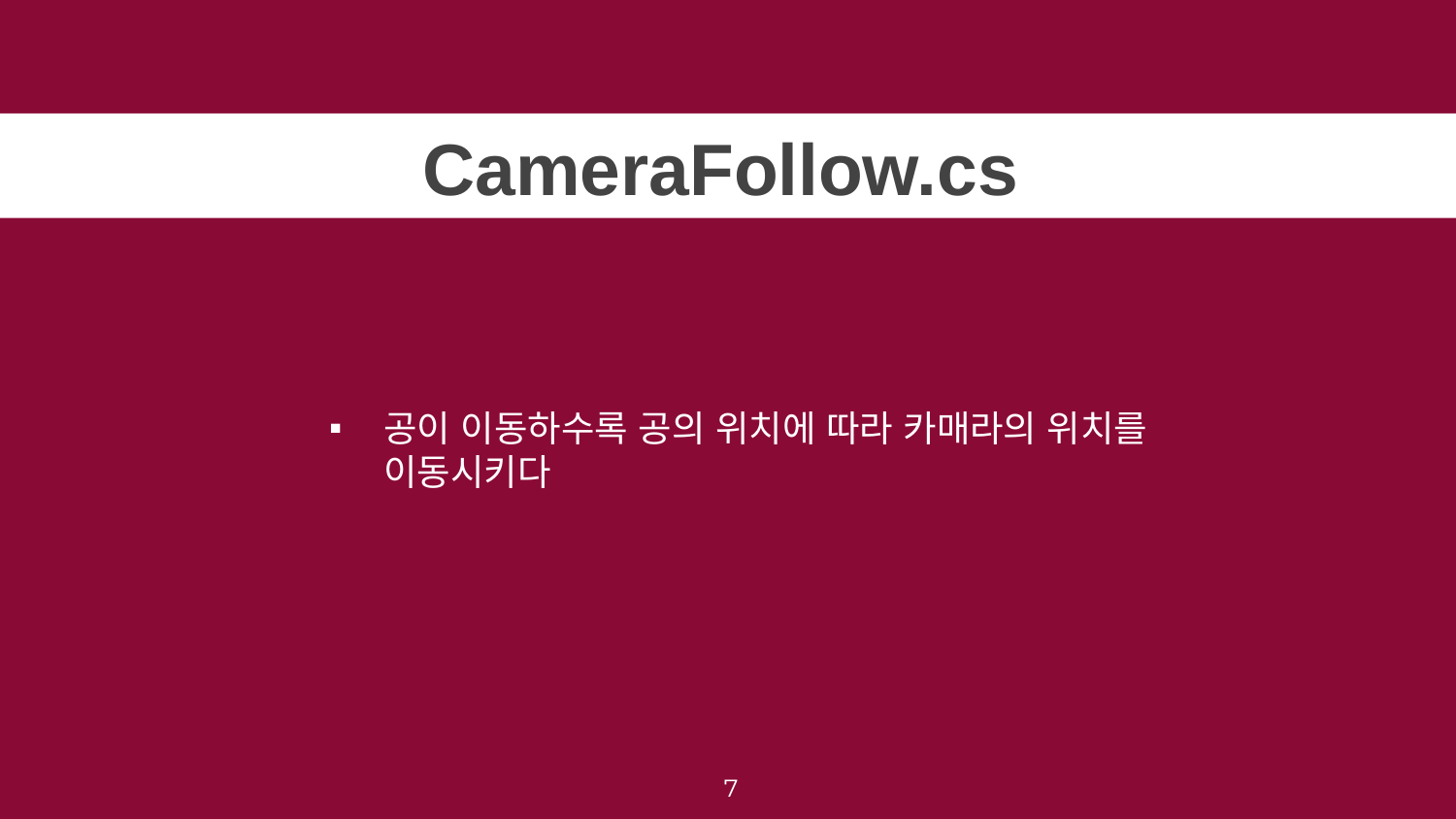

CameraFollow.cs

공이 이동하수록 공의 위치에 따라 카매라의 위치를 이동시키다
7